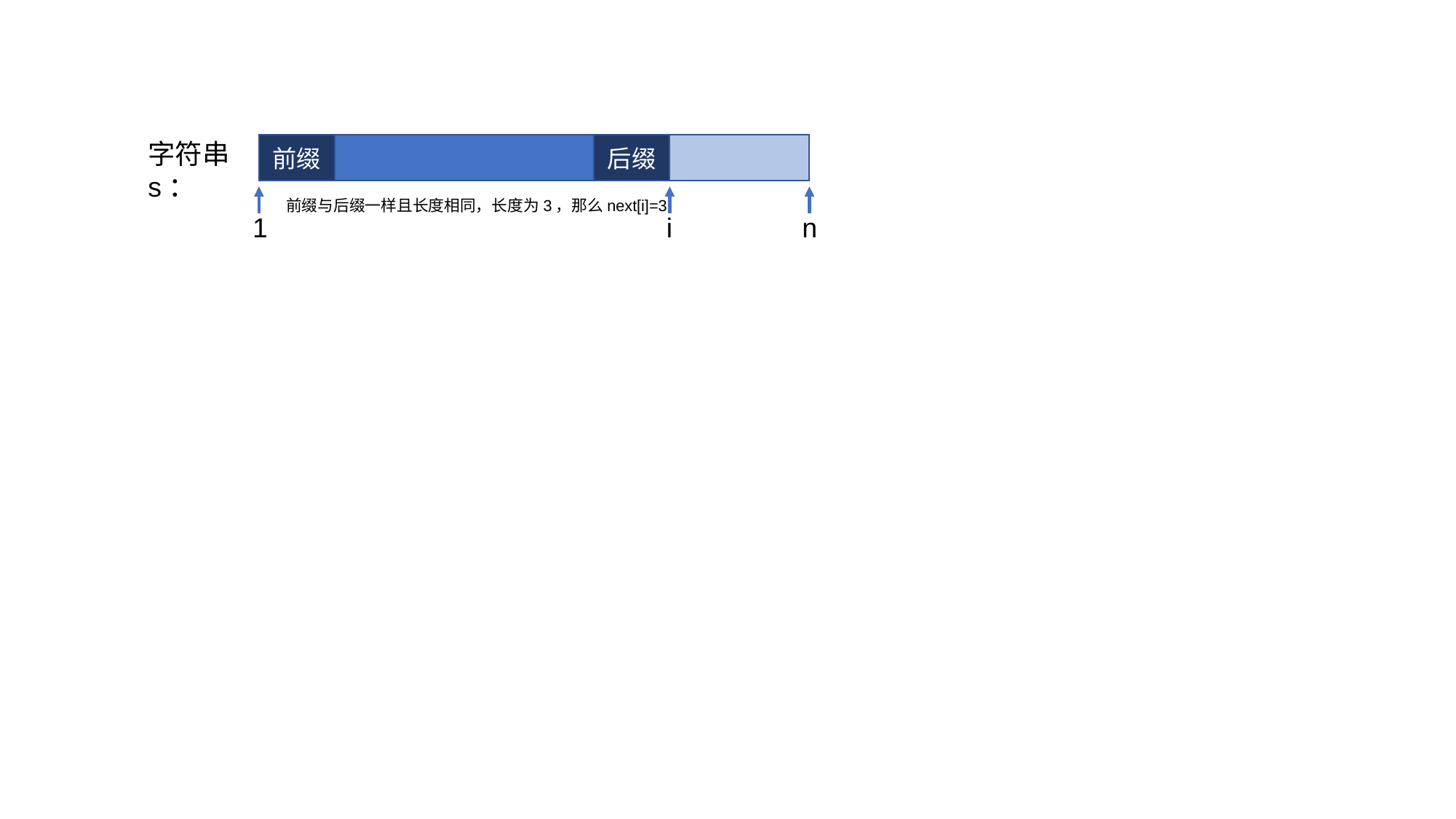

字符串s：
前缀
后缀

前缀与后缀一样且长度相同，长度为3，那么next[i]=3
i
n
1